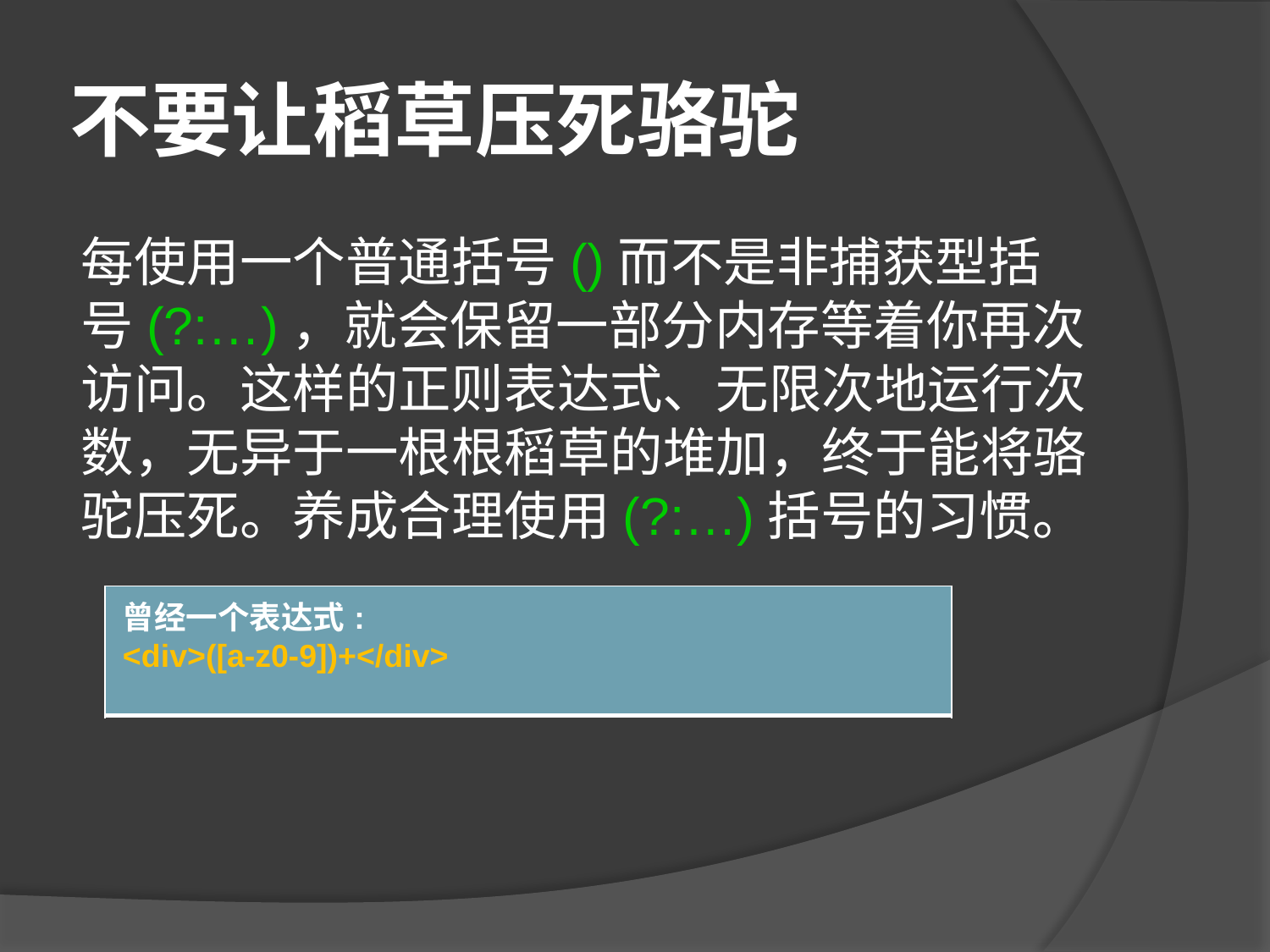

# 不要让稻草压死骆驼
每使用一个普通括号()而不是非捕获型括号(?:…)，就会保留一部分内存等着你再次访问。这样的正则表达式、无限次地运行次数，无异于一根根稻草的堆加，终于能将骆驼压死。养成合理使用(?:…)括号的习惯。
| 曾经一个表达式: <div>([a-z0-9])+</div> |
| --- |